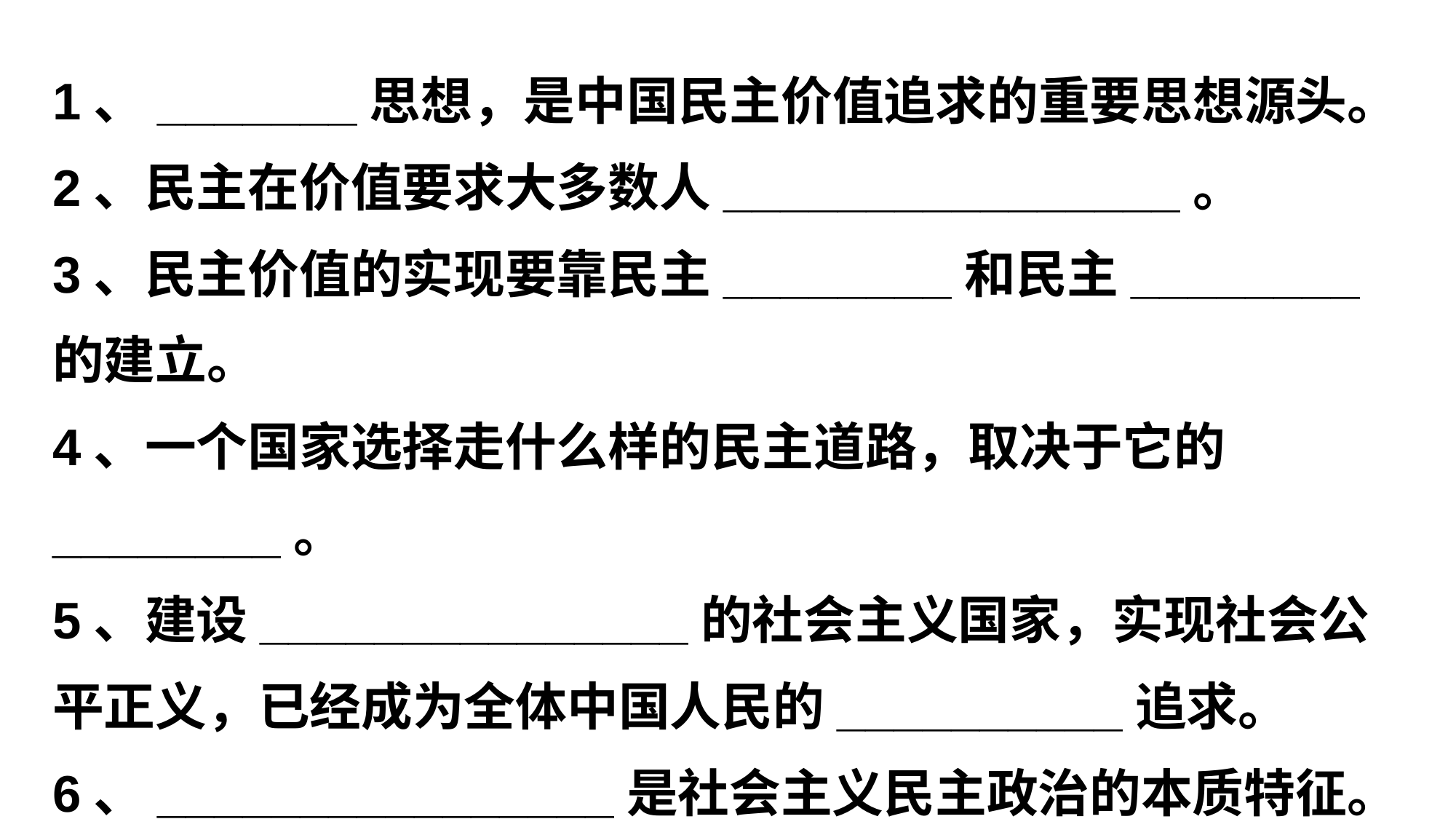

1、_______思想，是中国民主价值追求的重要思想源头。
2、民主在价值要求大多数人________________。
3、民主价值的实现要靠民主________和民主________的建立。
4、一个国家选择走什么样的民主道路，取决于它的________。
5、建设_______________的社会主义国家，实现社会公平正义，已经成为全体中国人民的__________追求。
6、________________是社会主义民主政治的本质特征。